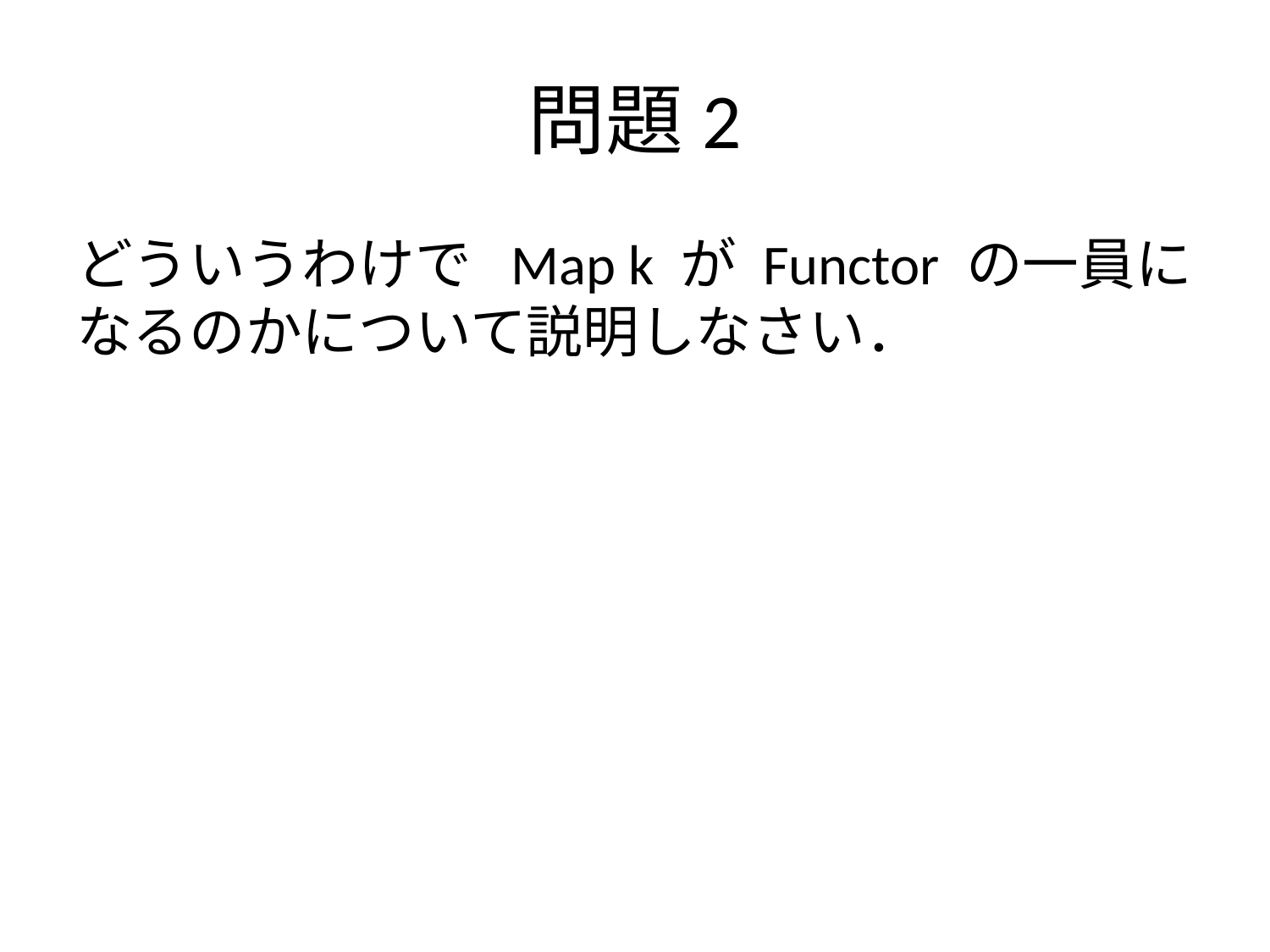

# 問題2
どういうわけで  Map k が Functor の一員になるのかについて説明しなさい．